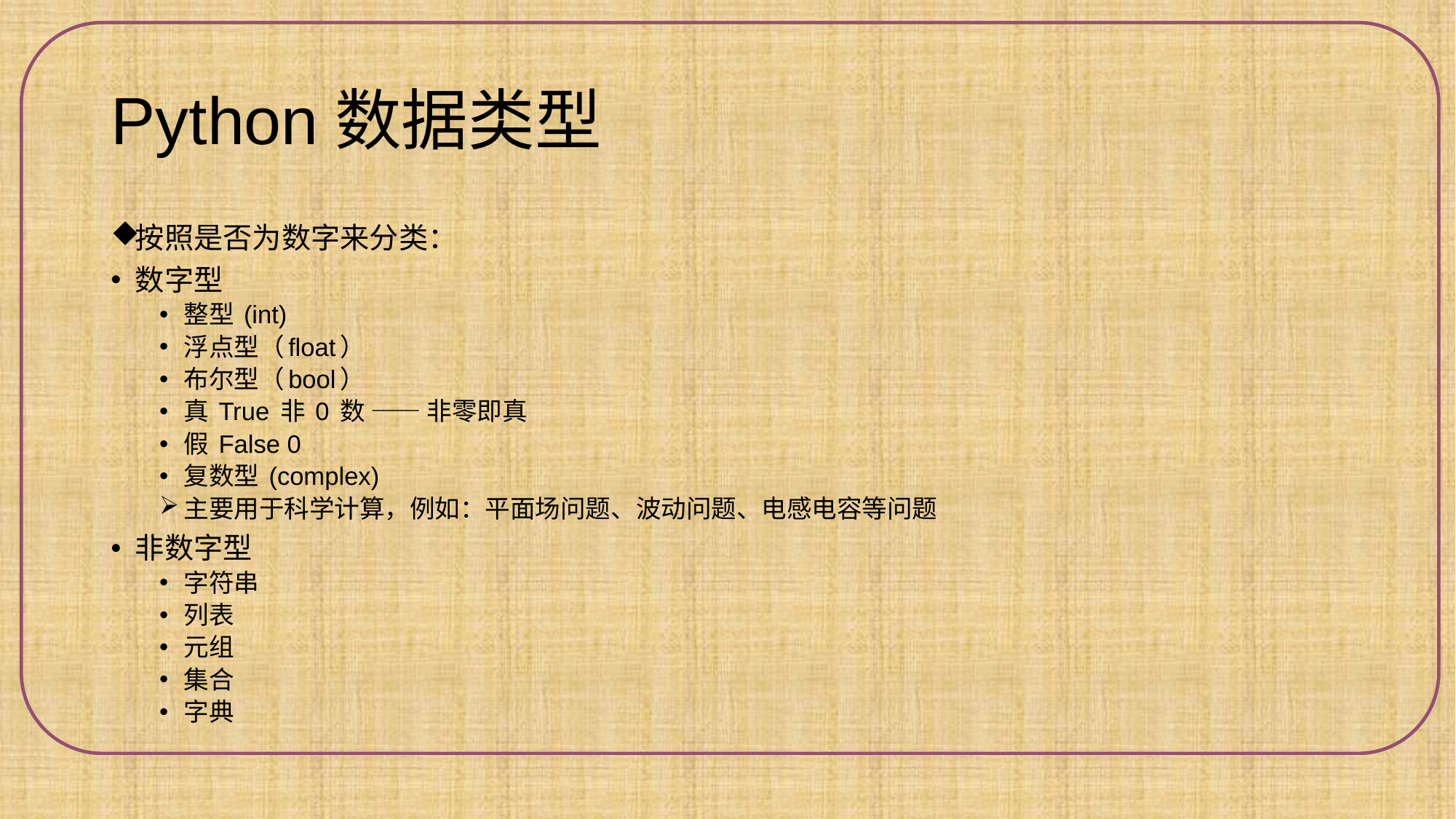

# Python数据类型
按照是否为数字来分类：
数字型
整型 (int)
浮点型（float）
布尔型（bool）
真 True 非 0 数 —— 非零即真
假 False 0
复数型 (complex)
主要用于科学计算，例如：平面场问题、波动问题、电感电容等问题
非数字型
字符串
列表
元组
集合
字典